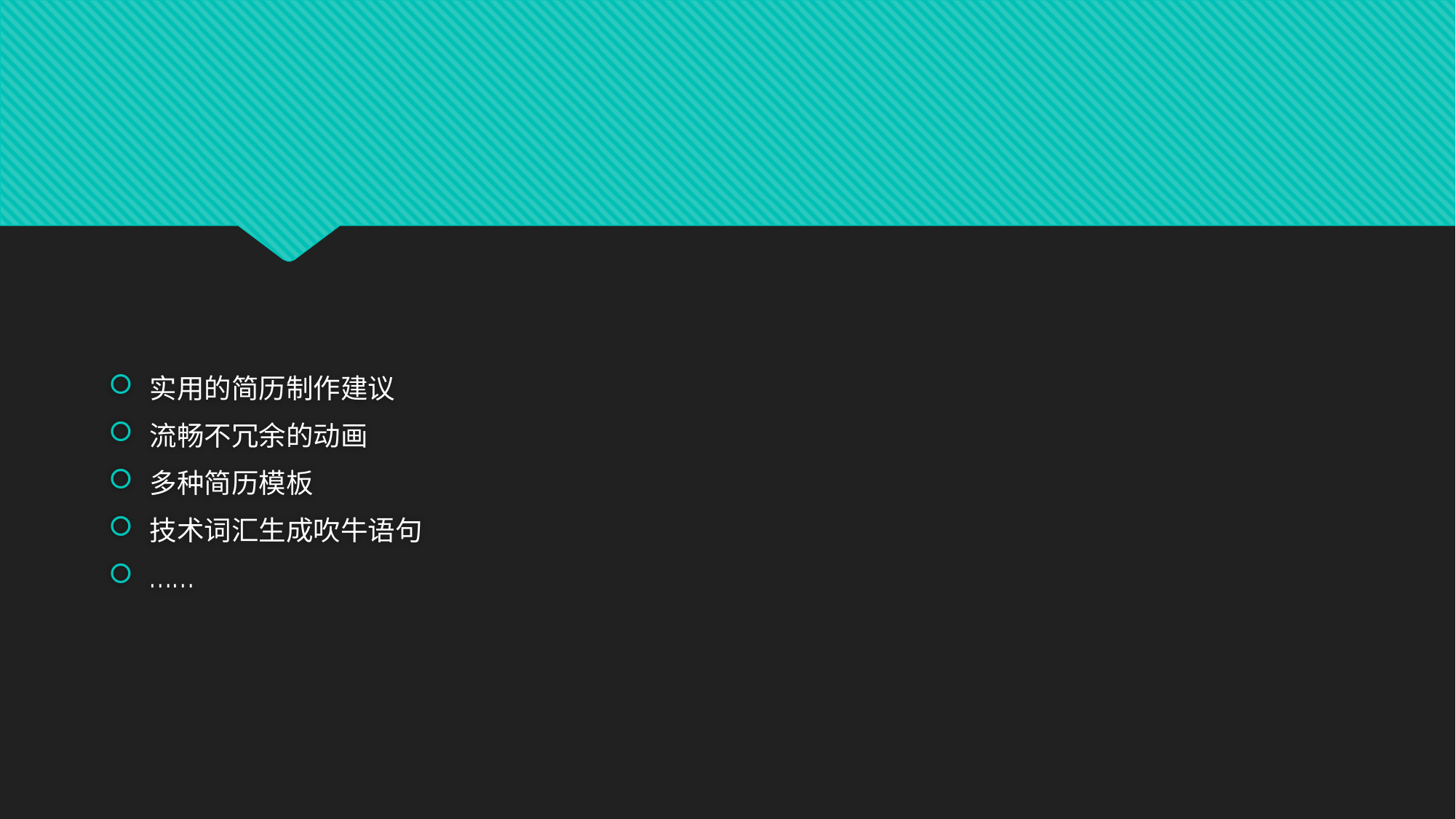

#
实用的简历制作建议
流畅不冗余的动画
多种简历模板
技术词汇生成吹牛语句
……